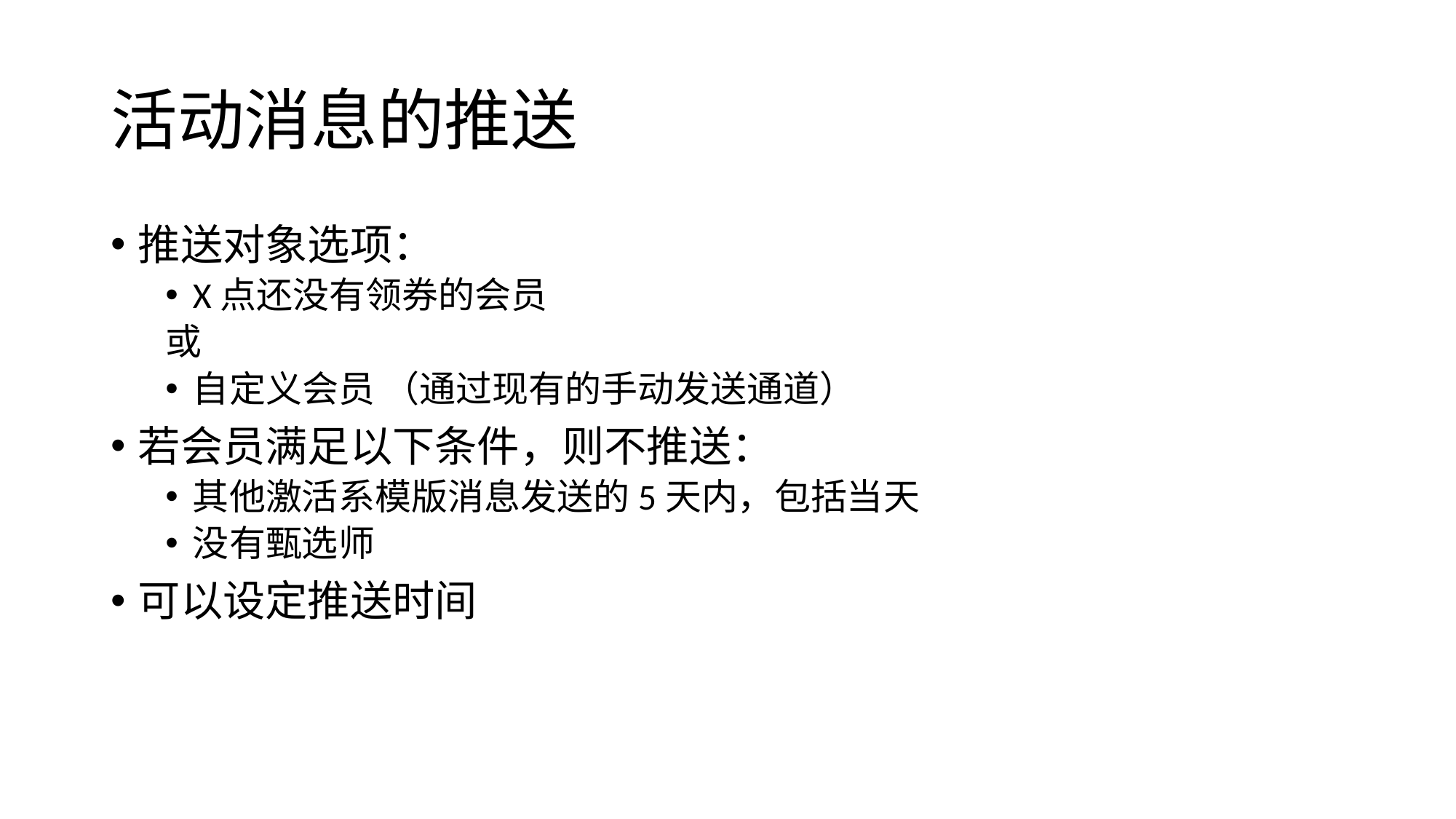

# 活动消息的推送
推送对象选项：
X点还没有领券的会员
或
自定义会员 （通过现有的手动发送通道）
若会员满足以下条件，则不推送：
其他激活系模版消息发送的5天内，包括当天
没有甄选师
可以设定推送时间